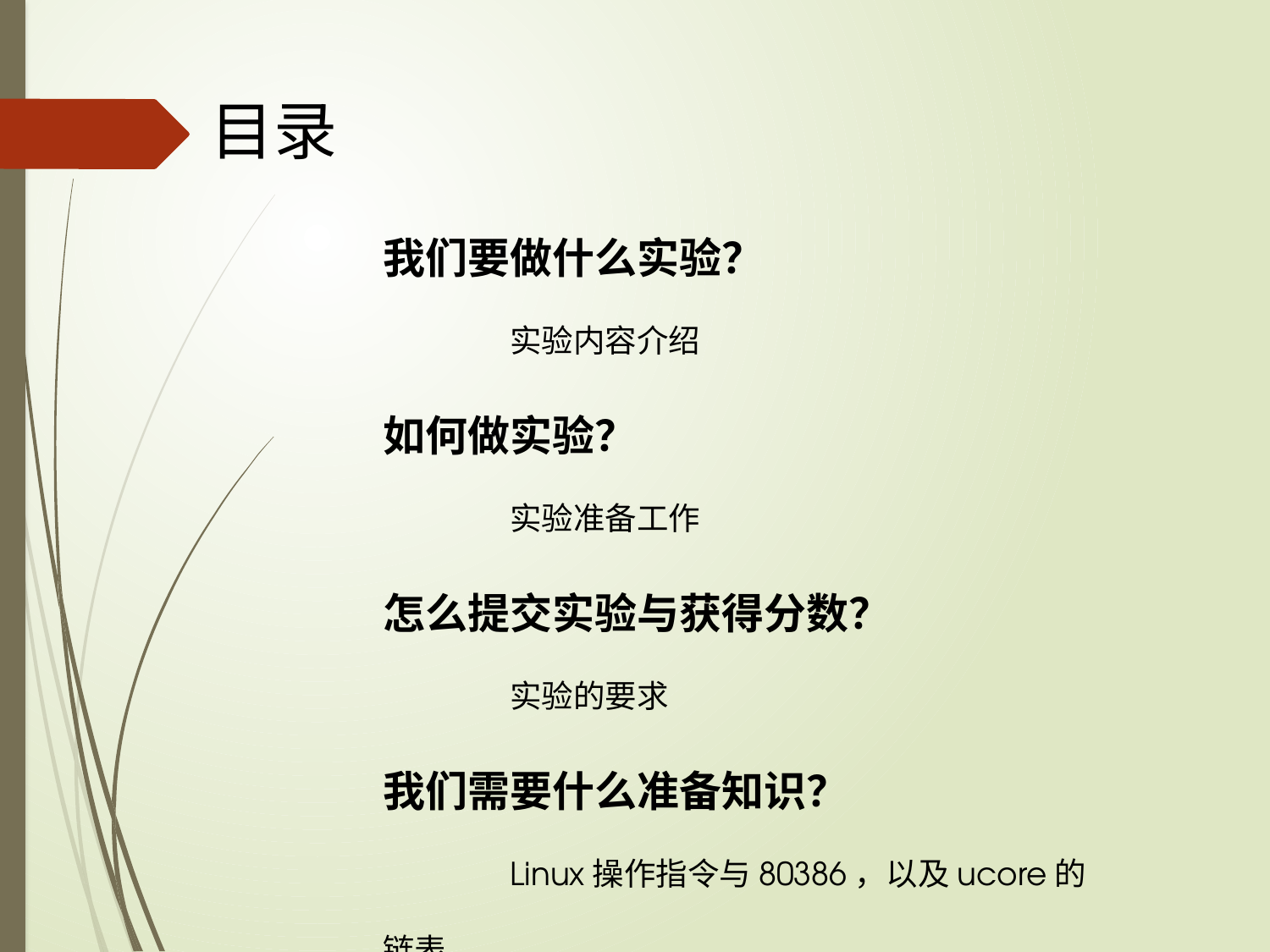

目录
我们要做什么实验？
	实验内容介绍
如何做实验？
	实验准备工作
怎么提交实验与获得分数？
	实验的要求
我们需要什么准备知识？
	Linux操作指令与80386，以及ucore的链表